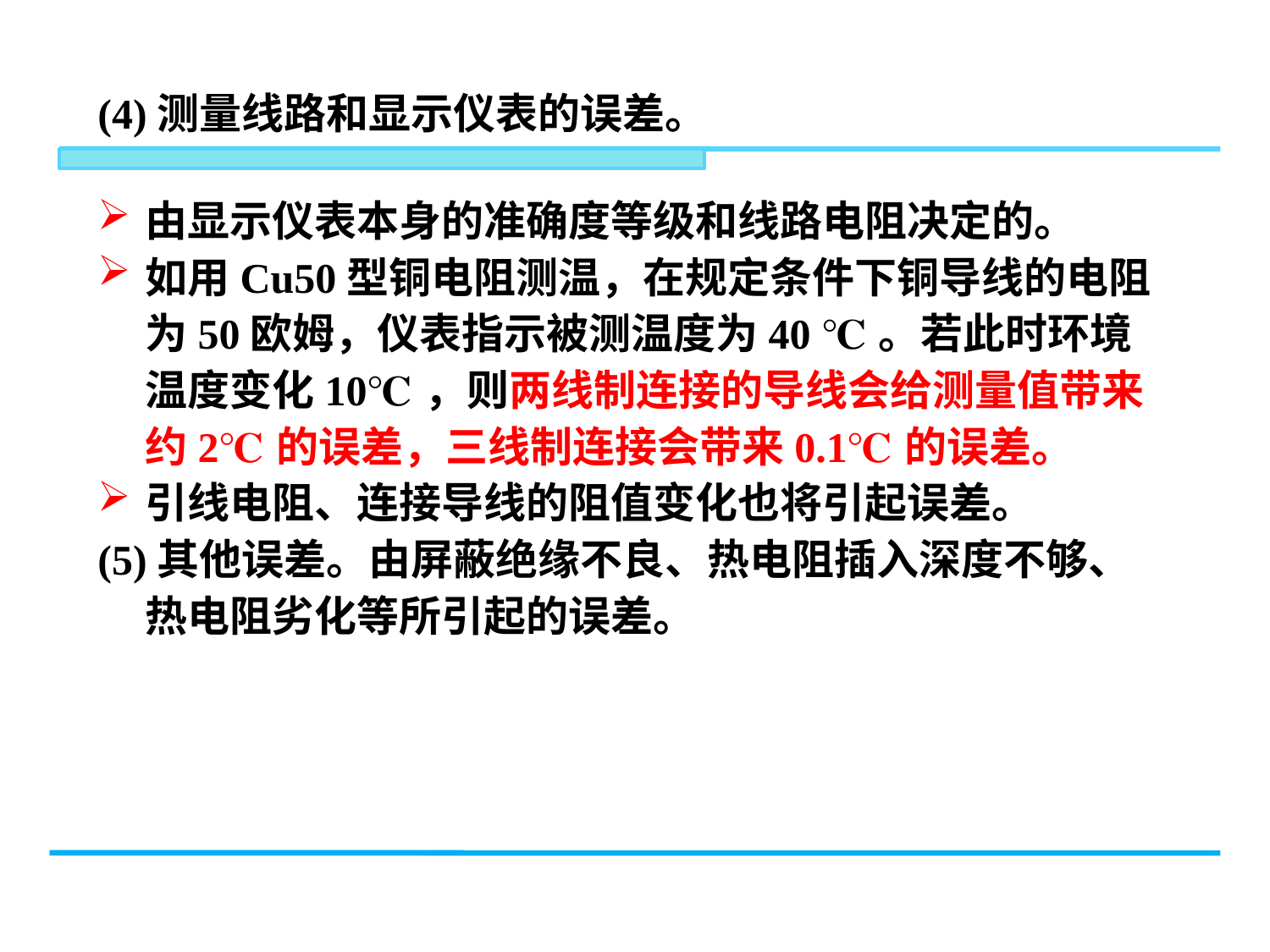

(4)测量线路和显示仪表的误差。

由显示仪表本身的准确度等级和线路电阻决定的。
如用Cu50型铜电阻测温，在规定条件下铜导线的电阻为50欧姆，仪表指示被测温度为40 ℃。若此时环境温度变化10℃，则两线制连接的导线会给测量值带来约2℃的误差，三线制连接会带来0.1℃的误差。
引线电阻、连接导线的阻值变化也将引起误差。
(5)其他误差。由屏蔽绝缘不良、热电阻插入深度不够、热电阻劣化等所引起的误差。